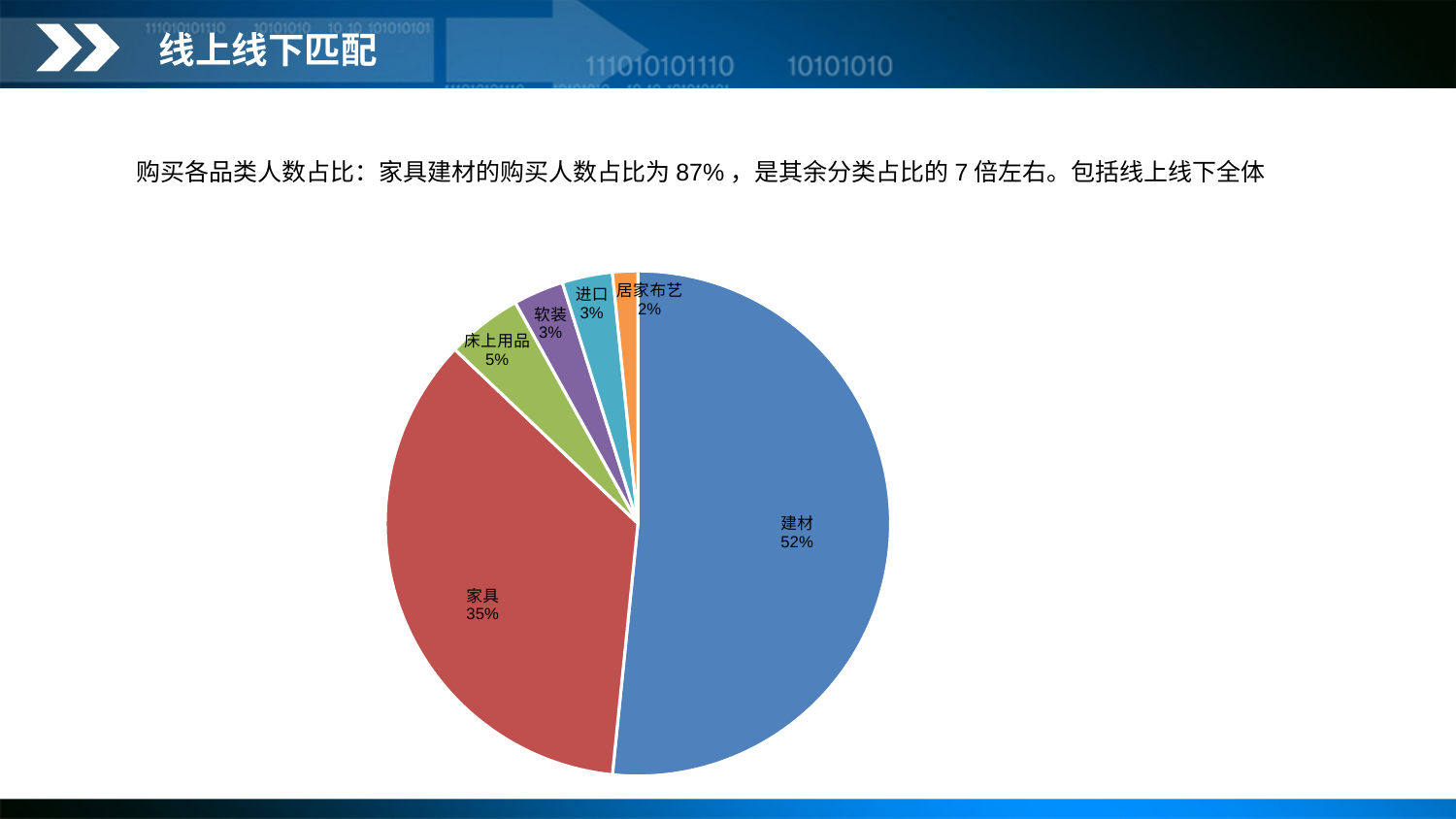

线上线下匹配

购买各品类人数占比：家具建材的购买人数占比为87%，是其余分类占比的7倍左右。包括线上线下全体

### Chart

| Category | 人数 |
|---|---|
| 建材 | 32.0 |
| 家具 | 22.0 |
| 床上用品 | 3.0 |
| 软装 | 2.0 |
| 进口 | 2.0 |
| 居家布艺 | 1.0 |